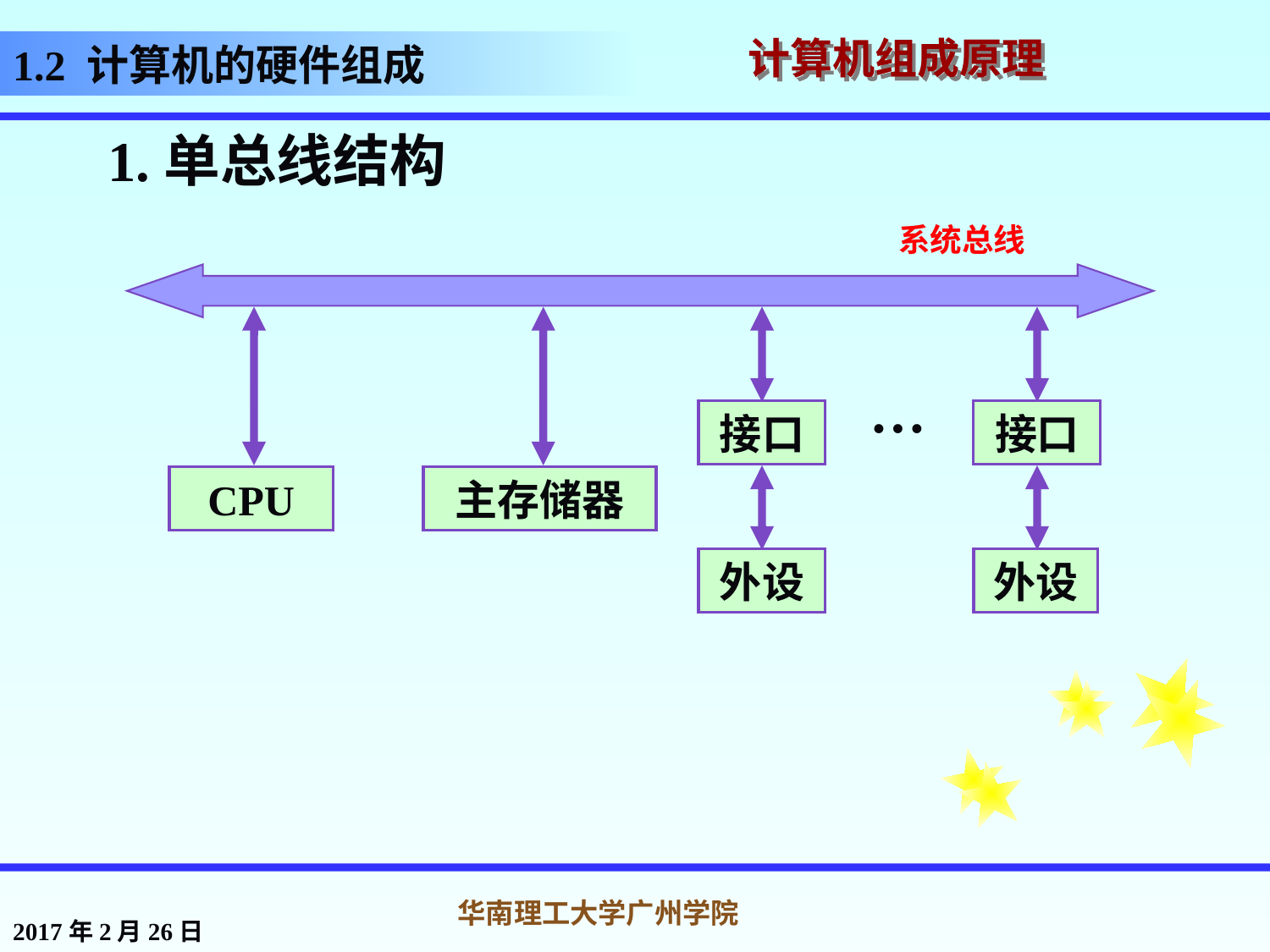

1.2 计算机的硬件组成
1.单总线结构
系统总线

…
接口
接口
CPU
主存储器

外设
外设
2017年2月26日